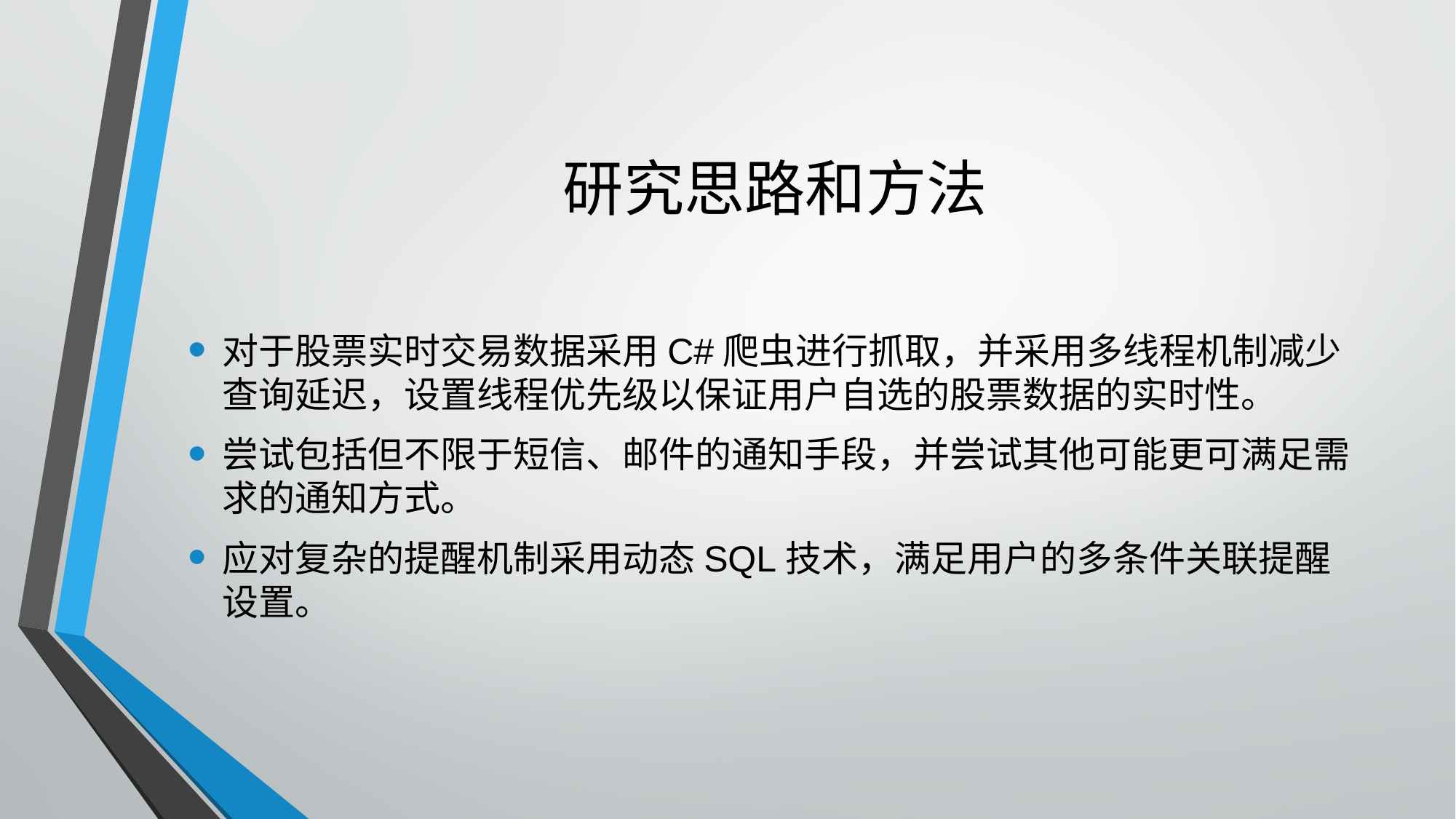

# 研究思路和方法
对于股票实时交易数据采用C#爬虫进行抓取，并采用多线程机制减少查询延迟，设置线程优先级以保证用户自选的股票数据的实时性。
尝试包括但不限于短信、邮件的通知手段，并尝试其他可能更可满足需求的通知方式。
应对复杂的提醒机制采用动态SQL技术，满足用户的多条件关联提醒设置。